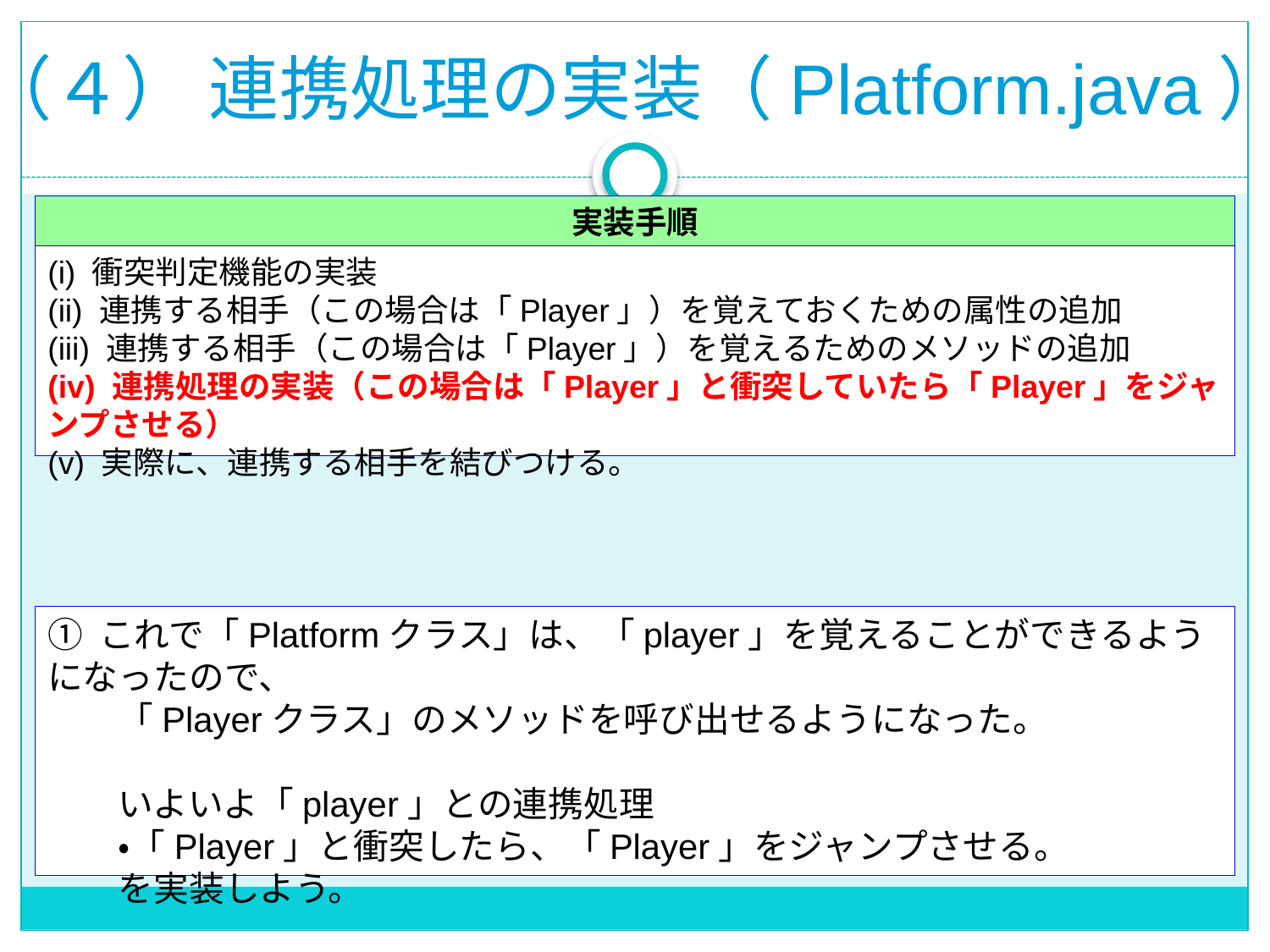

（４） 連携処理の実装（Platform.java）
実装手順
(i) 衝突判定機能の実装
(ii) 連携する相手（この場合は「Player」）を覚えておくための属性の追加
(iii) 連携する相手（この場合は「Player」）を覚えるためのメソッドの追加
(iv) 連携処理の実装（この場合は「Player」と衝突していたら「Player」をジャンプさせる）
(v) 実際に、連携する相手を結びつける。

① これで「Platformクラス」は、「player」を覚えることができるようになったので、
　　「Playerクラス」のメソッドを呼び出せるようになった。

　　いよいよ「player」との連携処理
　　・「Player」と衝突したら、「Player」をジャンプさせる。
　　を実装しよう。